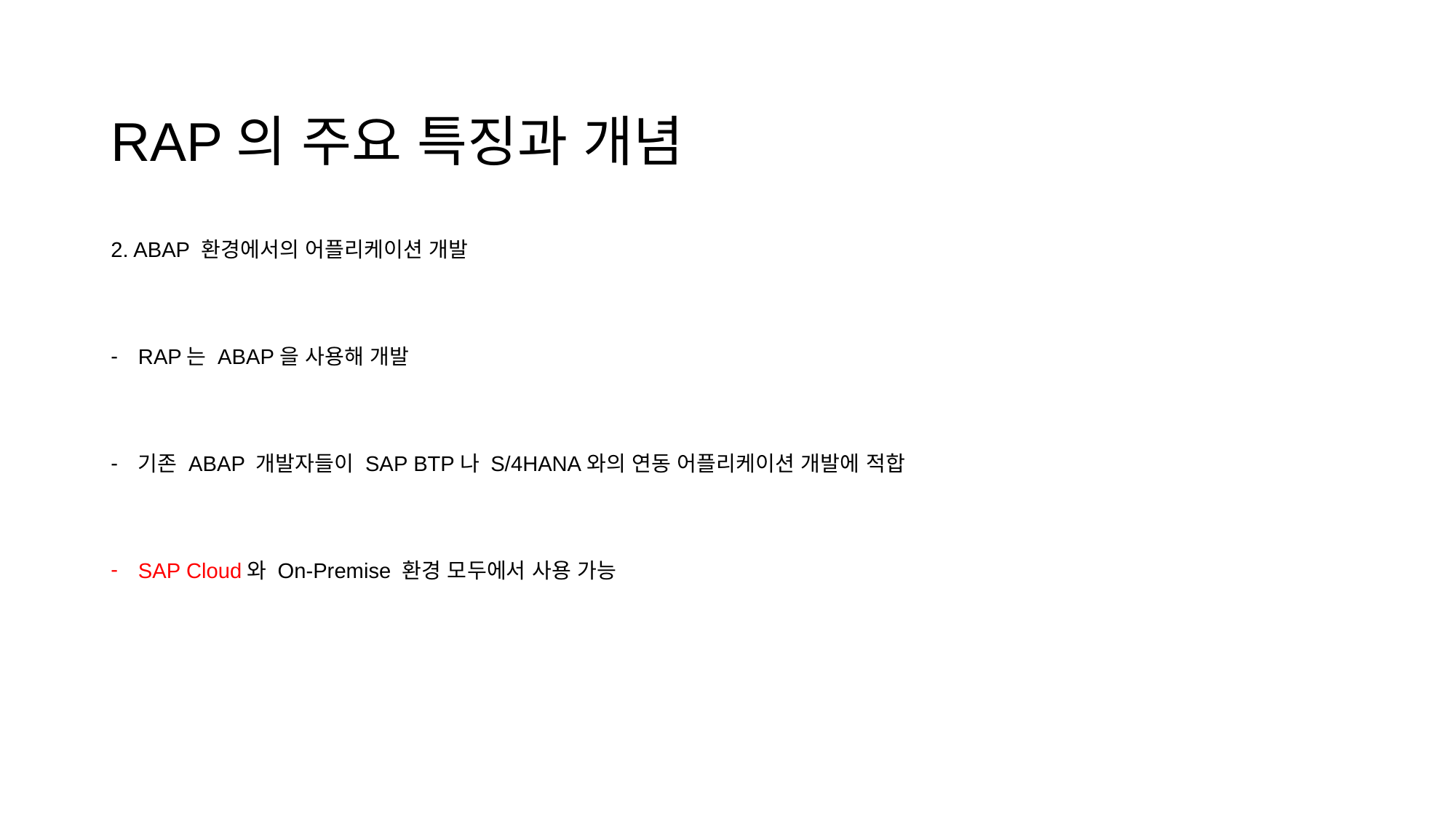

# RAP의 주요 특징과 개념
2. ABAP 환경에서의 어플리케이션 개발

RAP는 ABAP을 사용해 개발

기존 ABAP 개발자들이 SAP BTP나 S/4HANA와의 연동 어플리케이션 개발에 적합

SAP Cloud와 On-Premise 환경 모두에서 사용 가능